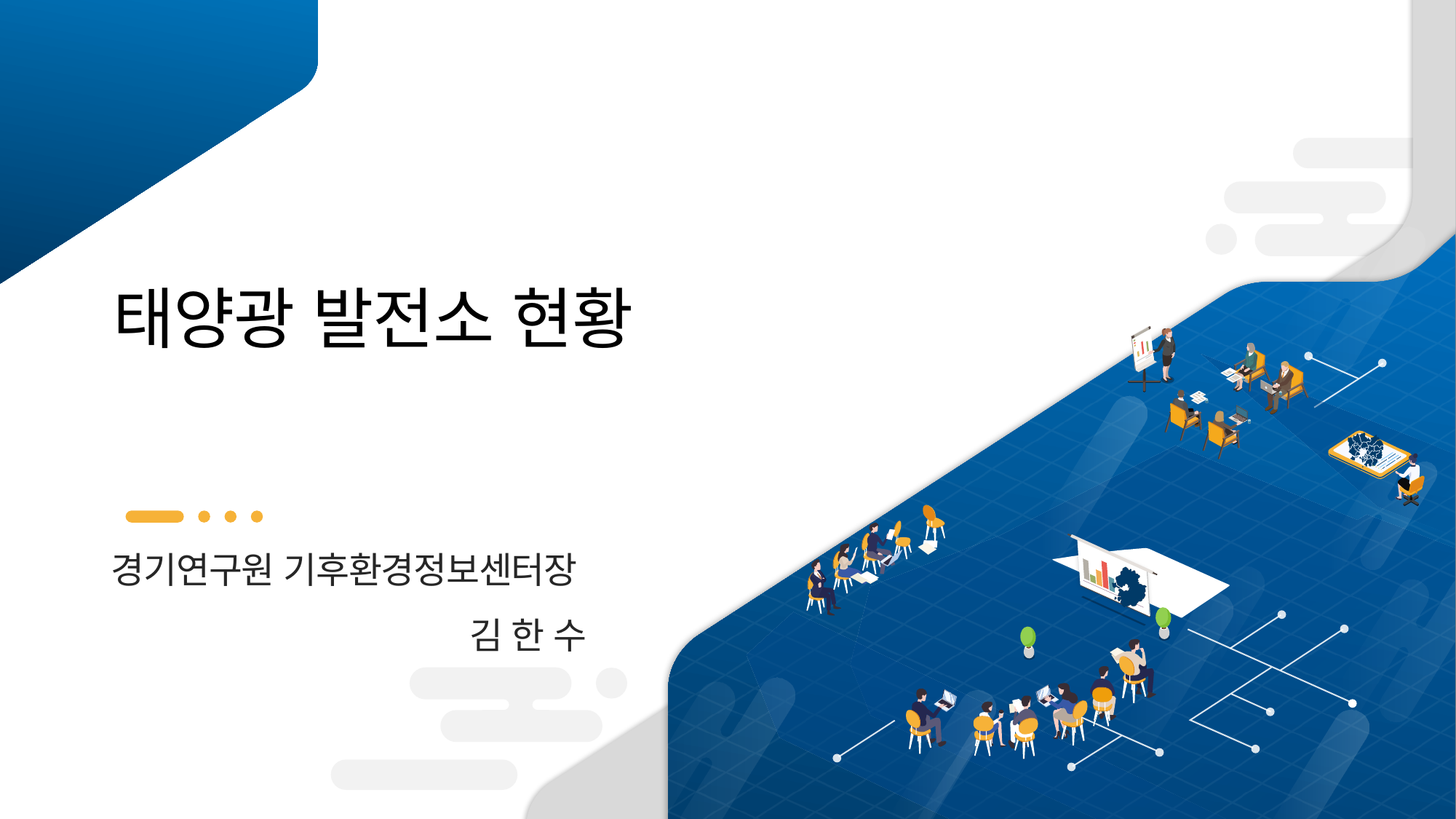

태양광 발전소 현황

경기연구원 기후환경정보센터장
김 한 수